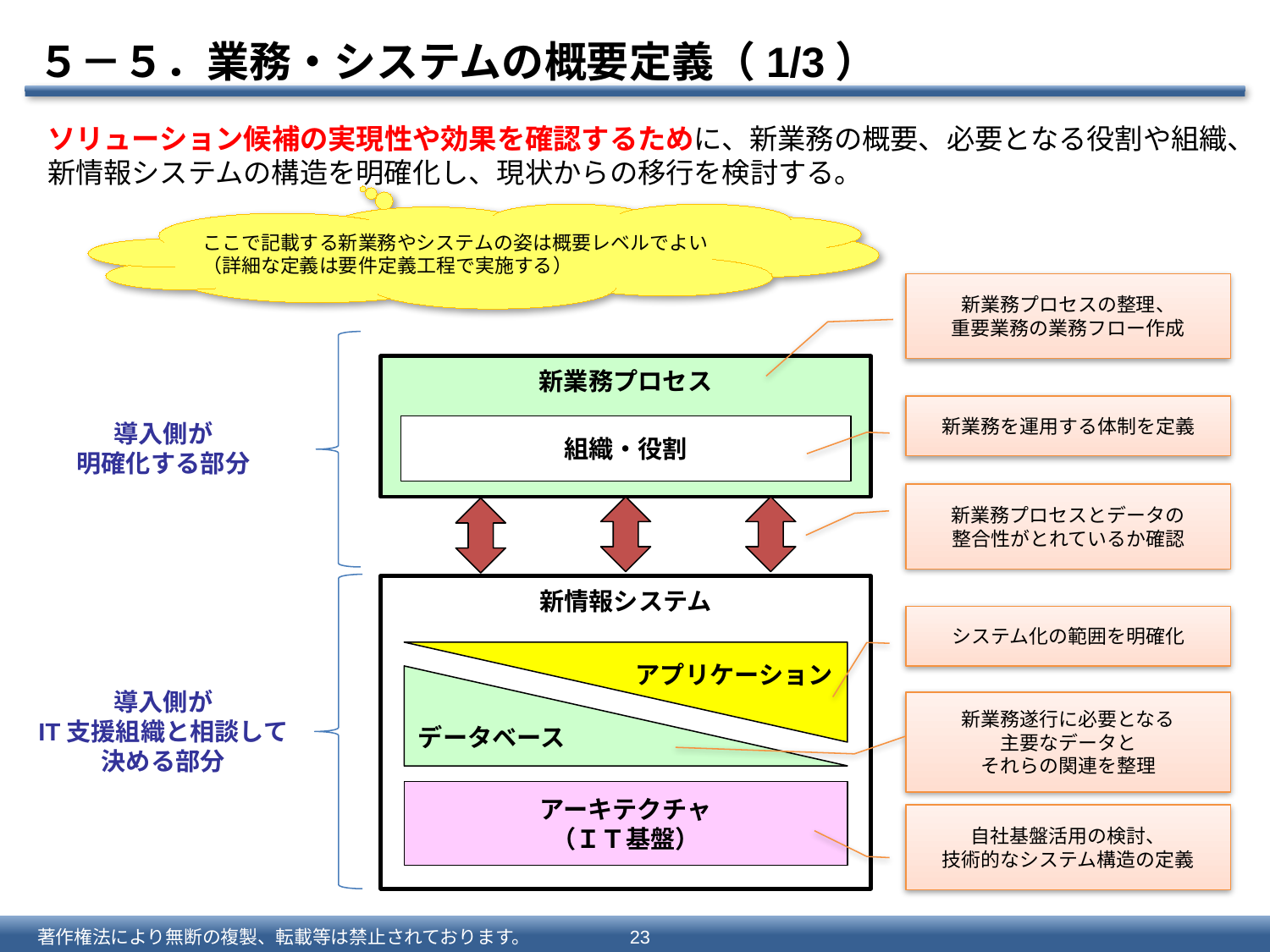

# ５－５．業務・システムの概要定義（1/3）
ソリューション候補の実現性や効果を確認するために、新業務の概要、必要となる役割や組織、新情報システムの構造を明確化し、現状からの移行を検討する。
ここで記載する新業務やシステムの姿は概要レベルでよい
（詳細な定義は要件定義工程で実施する）
新業務プロセスの整理、
重要業務の業務フロー作成

新業務プロセス
新業務を運用する体制を定義
導入側が
明確化する部分
組織・役割
新業務プロセスとデータの
整合性がとれているか確認

新情報システム
システム化の範囲を明確化

アプリケーション

導入側が
IT支援組織と相談して
決める部分
新業務遂行に必要となる
主要なデータと
それらの関連を整理
データベース
アーキテクチャ
（ＩＴ基盤）
自社基盤活用の検討、
技術的なシステム構造の定義